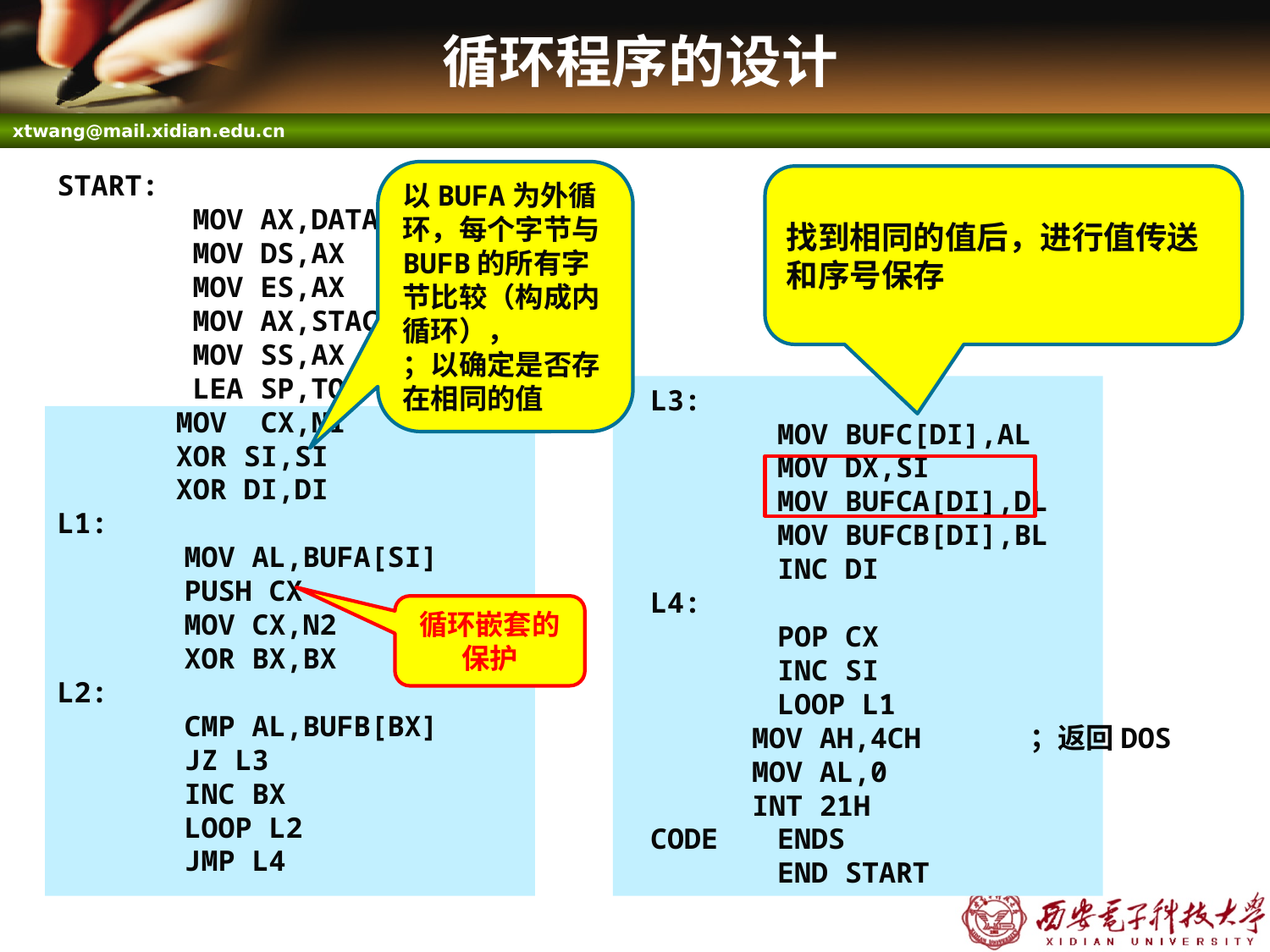

# 循环程序的设计
START:
        MOV AX,DATA
        MOV DS,AX
        MOV ES,AX
        MOV AX,STACK
        MOV SS,AX
        LEA SP,TOP
       MOV  CX,N1
       XOR SI,SI
       XOR DI,DI
L1:
	MOV AL,BUFA[SI]
	PUSH CX
	MOV CX,N2
	XOR BX,BX
L2:
	CMP AL,BUFB[BX]
	JZ L3
	INC BX
	LOOP L2
	JMP L4

以BUFA为外循环，每个字节与BUFB的所有字节比较（构成内循环），
；以确定是否存在相同的值
找到相同的值后，进行值传送和序号保存

L3:
	MOV BUFC[DI],AL
	MOV DX,SI
	MOV BUFCA[DI],DL
	MOV BUFCB[DI],BL
	INC DI
L4:
	POP CX
	INC SI
	LOOP L1
      MOV AH,4CH      ；返回DOS
      MOV AL,0
      INT 21H
CODE   	ENDS
       	END START

循环嵌套的保护